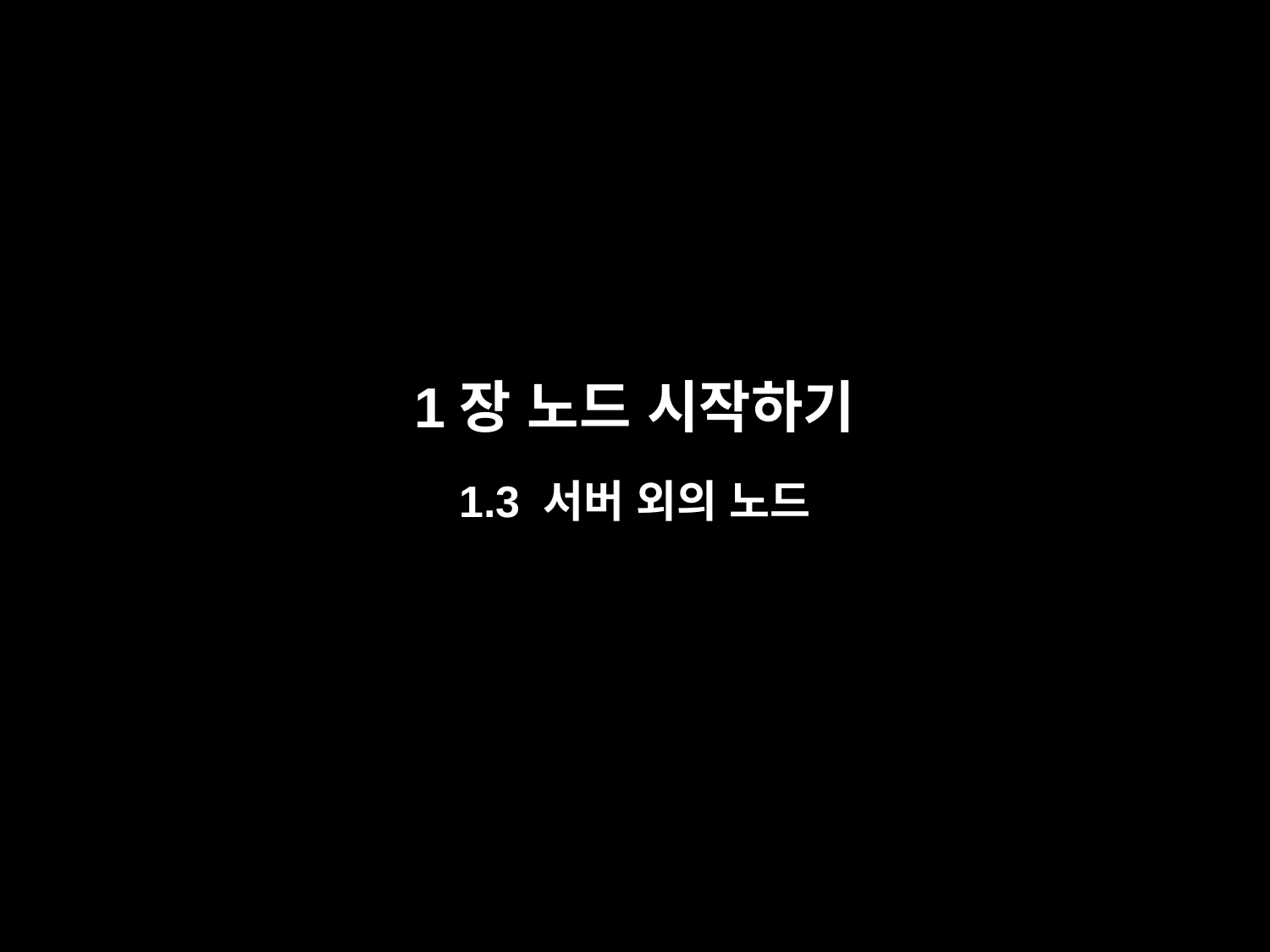

1장 노드 시작하기
1.3 서버 외의 노드